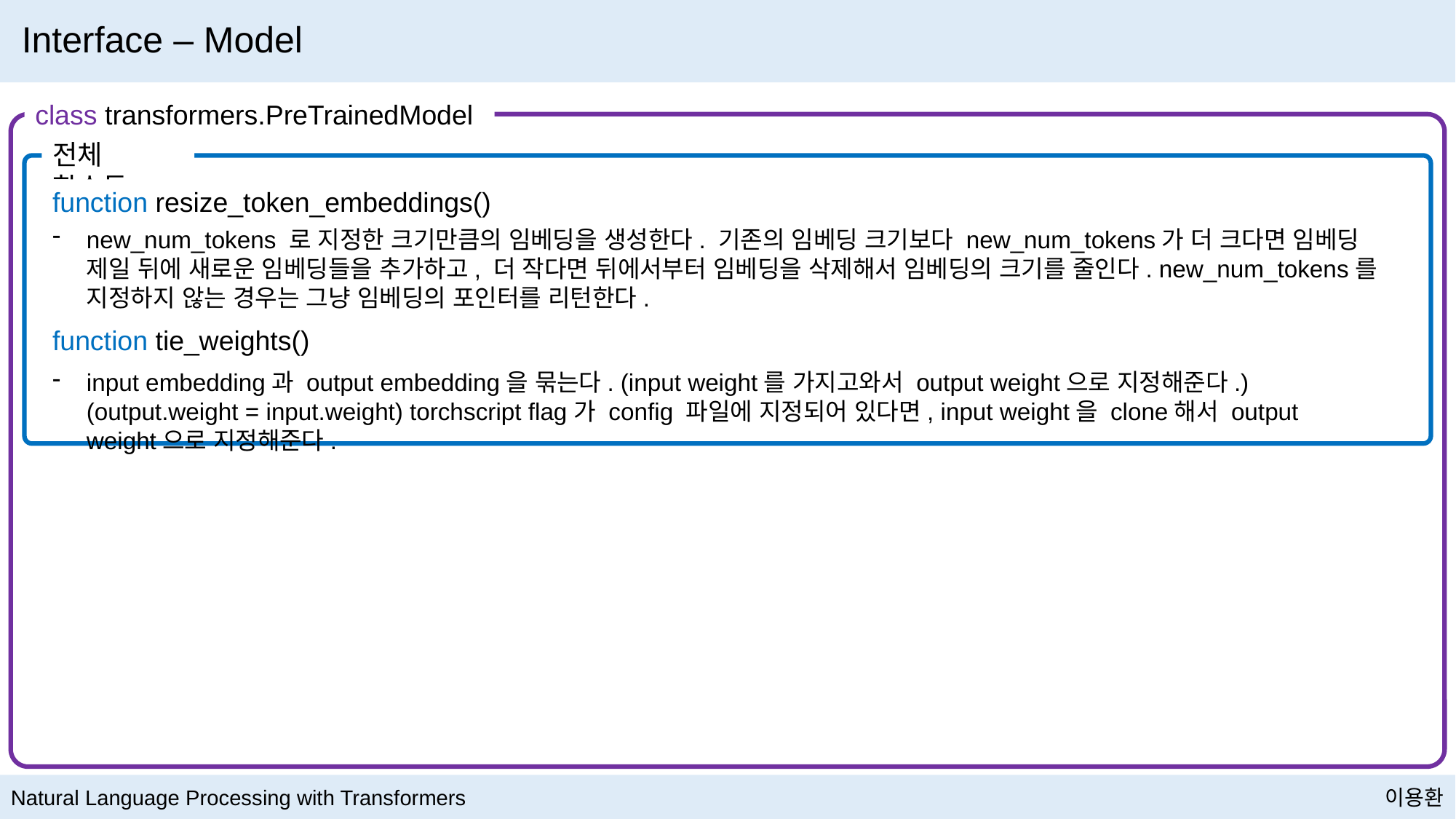

# Interface – Model
class transformers.PreTrainedModel

전체 함수들

function resize_token_embeddings()
new_num_tokens 로 지정한 크기만큼의 임베딩을 생성한다. 기존의 임베딩 크기보다 new_num_tokens가 더 크다면 임베딩 제일 뒤에 새로운 임베딩들을 추가하고, 더 작다면 뒤에서부터 임베딩을 삭제해서 임베딩의 크기를 줄인다. new_num_tokens를 지정하지 않는 경우는 그냥 임베딩의 포인터를 리턴한다.
function tie_weights()
input embedding과 output embedding을 묶는다. (input weight를 가지고와서 output weight으로 지정해준다.) (output.weight = input.weight) torchscript flag가 config 파일에 지정되어 있다면, input weight을 clone해서 output weight으로 지정해준다.